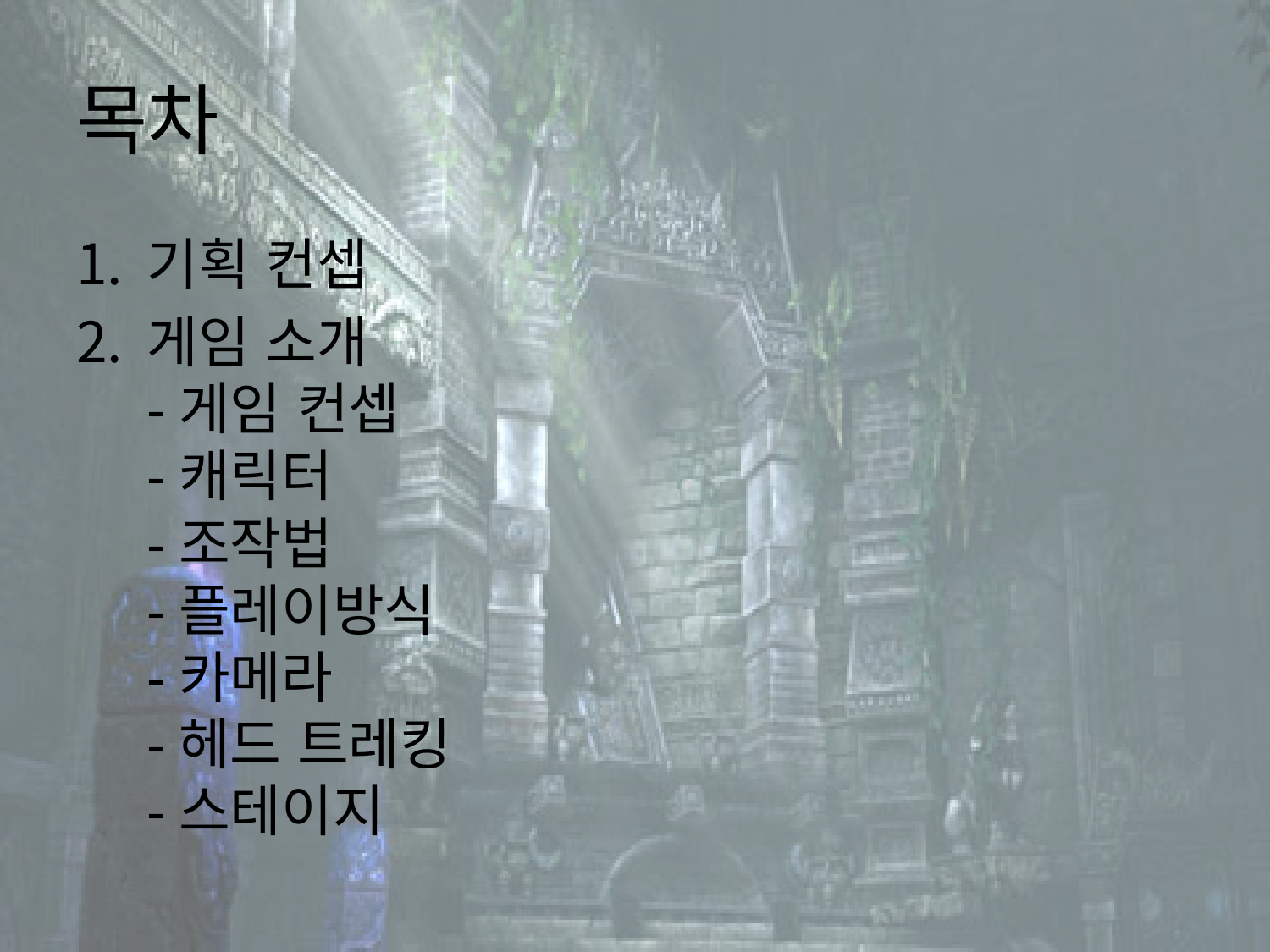

# 목차
기획 컨셉
게임 소개
-게임 컨셉
-캐릭터
-조작법
-플레이방식
-카메라
-헤드 트레킹
-스테이지